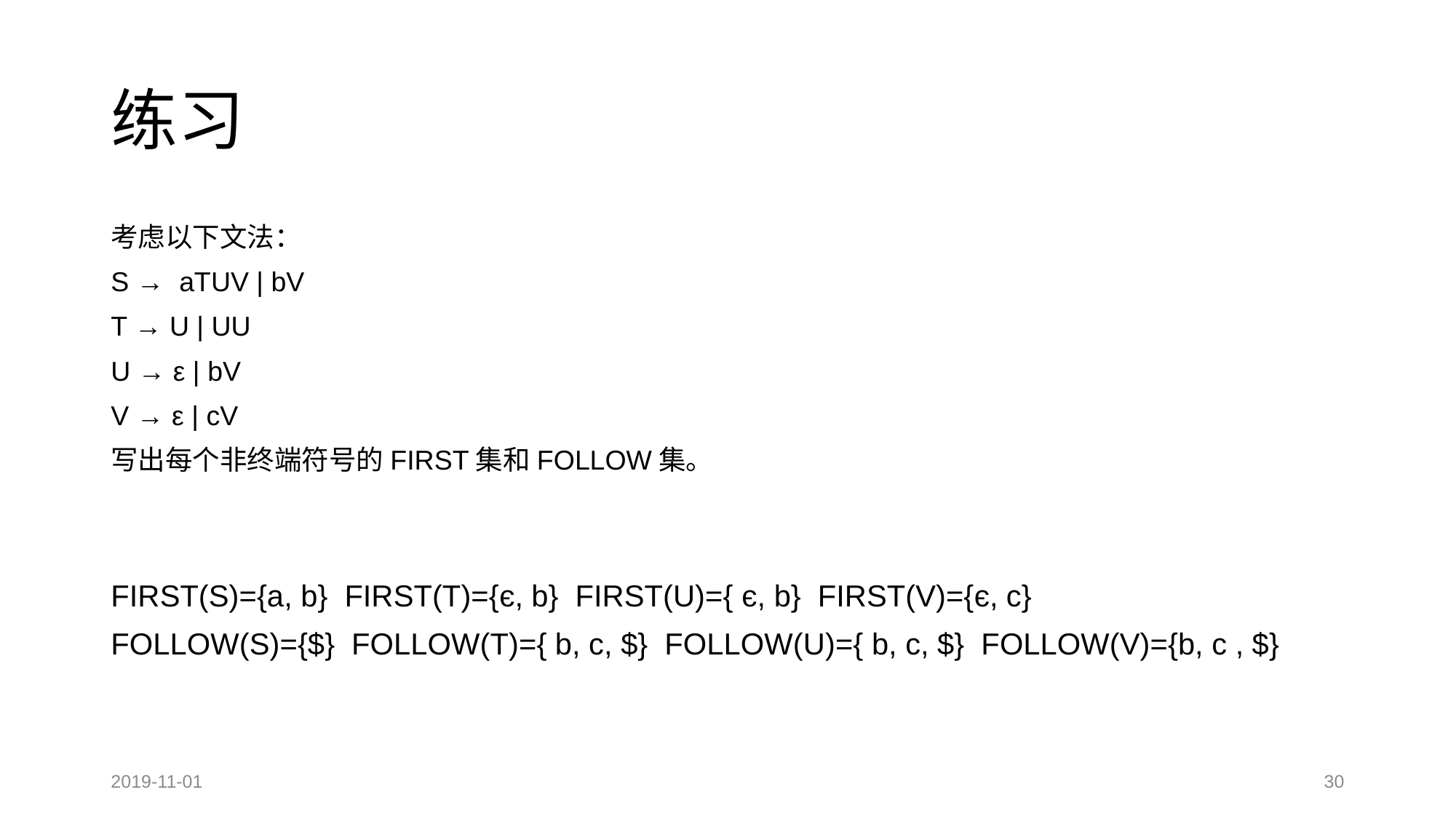

# 练习
考虑以下文法：
S →  aTUV | bV
T → U | UU
U → ε | bV
V → ε | cV
写出每个非终端符号的FIRST集和FOLLOW集。

FIRST(S)={a, b}  FIRST(T)={є, b}  FIRST(U)={ є, b}  FIRST(V)={є, c}
FOLLOW(S)={$}  FOLLOW(T)={ b, c, $}  FOLLOW(U)={ b, c, $}  FOLLOW(V)={b, c , $}

2019-11-01
30